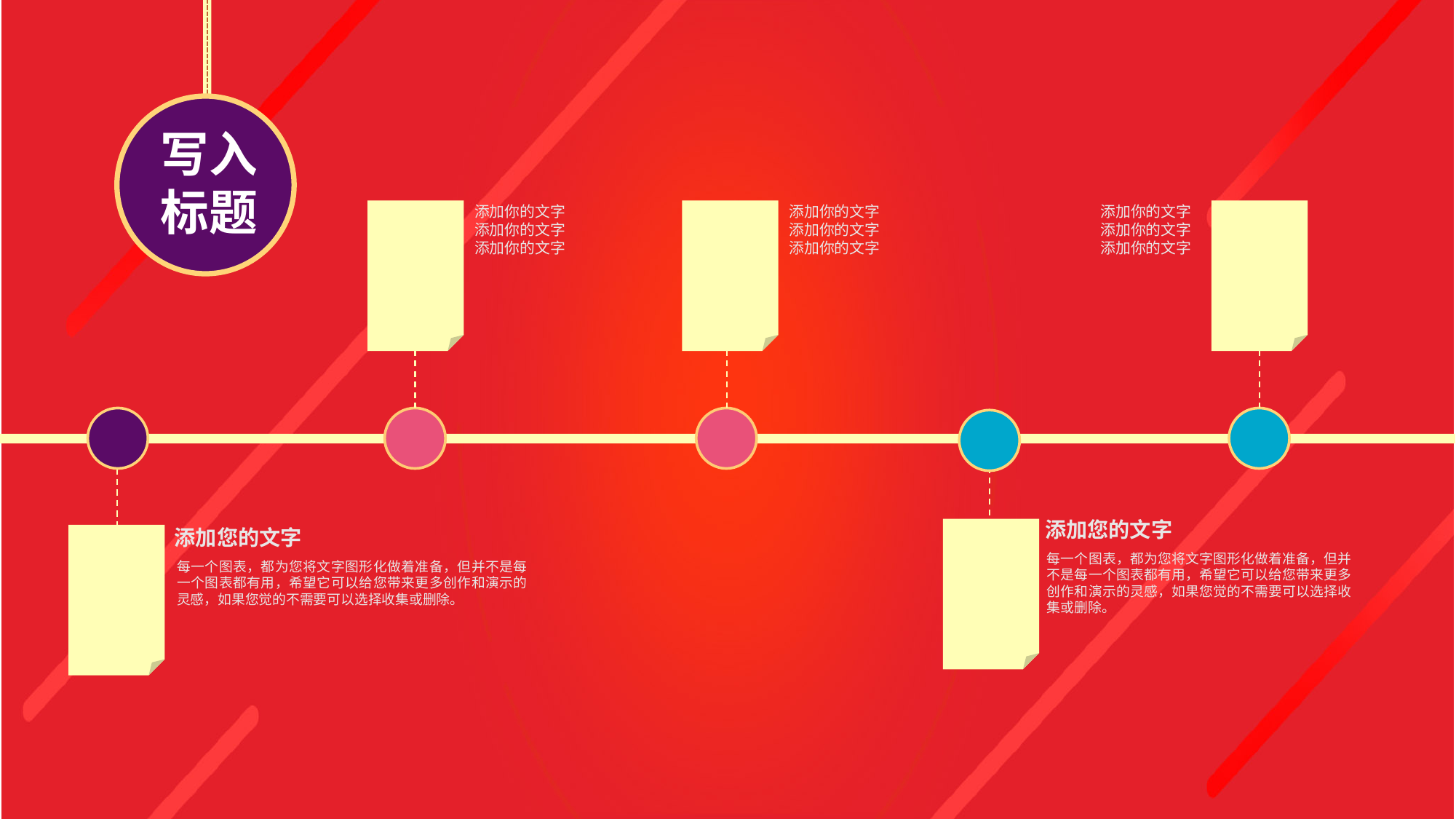

写入标题
添加你的文字
添加你的文字
添加你的文字
添加你的文字
添加你的文字
添加你的文字
添加你的文字
添加你的文字
添加你的文字

添加您的文字
添加您的文字

每一个图表，都为您将文字图形化做着准备，但并不是每一个图表都有用，希望它可以给您带来更多创作和演示的灵感，如果您觉的不需要可以选择收集或删除。
每一个图表，都为您将文字图形化做着准备，但并不是每一个图表都有用，希望它可以给您带来更多创作和演示的灵感，如果您觉的不需要可以选择收集或删除。